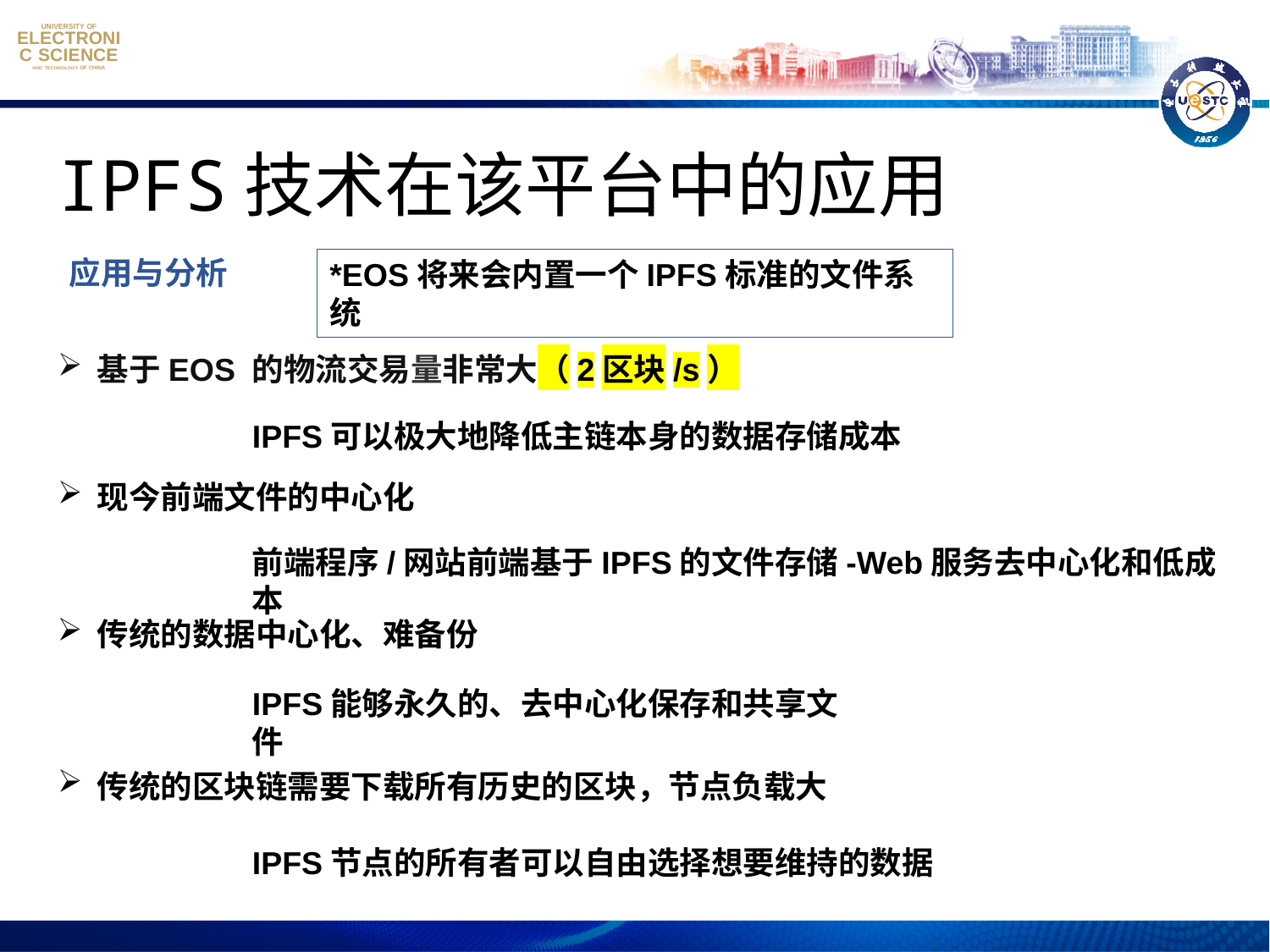

IPFS技术在该平台中的应用
应用与分析
*EOS将来会内置一个IPFS标准的文件系统
基于EOS 的物流交易量非常大（2区块/s）
IPFS可以极大地降低主链本身的数据存储成本
现今前端文件的中心化
前端程序/网站前端基于IPFS的文件存储-Web服务去中心化和低成本
传统的数据中心化、难备份
IPFS能够永久的、去中心化保存和共享文件
传统的区块链需要下载所有历史的区块，节点负载大
IPFS节点的所有者可以自由选择想要维持的数据